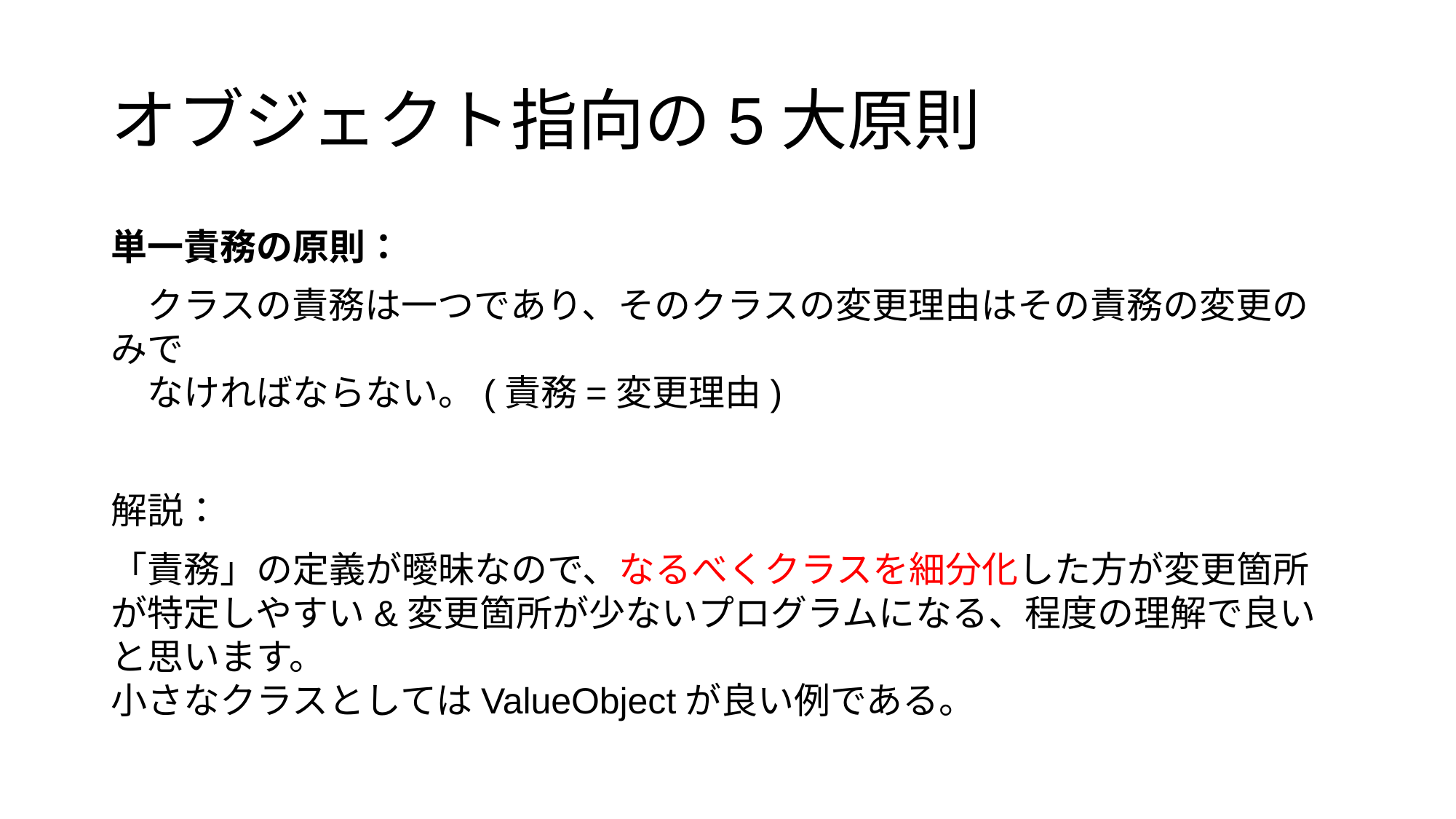

# オブジェクト指向の5大原則
単一責務の原則：
　クラスの責務は一つであり、そのクラスの変更理由はその責務の変更のみで
　なければならない。(責務=変更理由)

解説：
「責務」の定義が曖昧なので、なるべくクラスを細分化した方が変更箇所が特定しやすい&変更箇所が少ないプログラムになる、程度の理解で良いと思います。
小さなクラスとしてはValueObjectが良い例である。